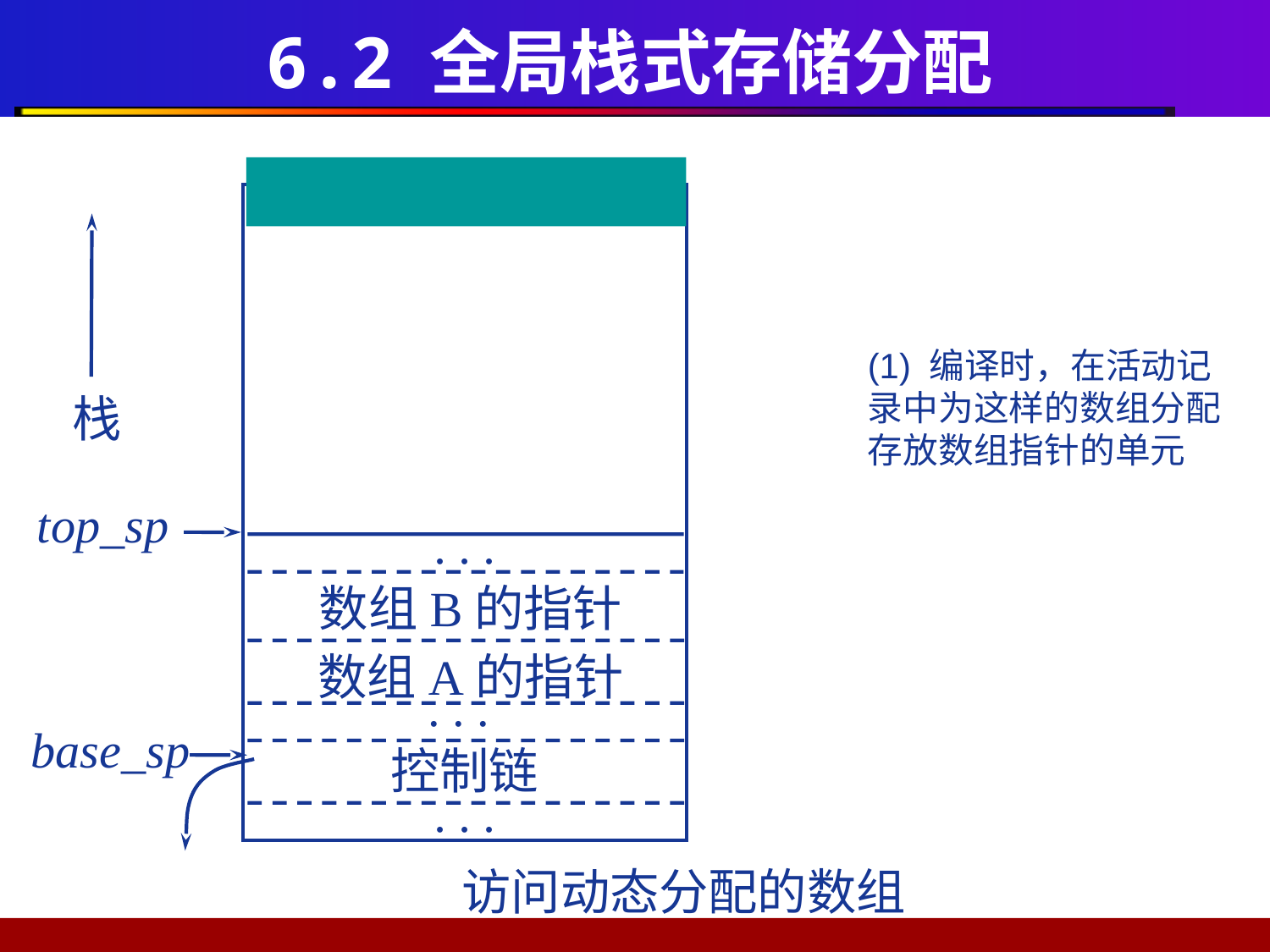

# 6.2 全局栈式存储分配

栈
top_sp

. . .

数组B的指针

数组A的指针

. . .

base_sp

控制链

. . .

(1) 编译时，在活动记录中为这样的数组分配存放数组指针的单元
访问动态分配的数组